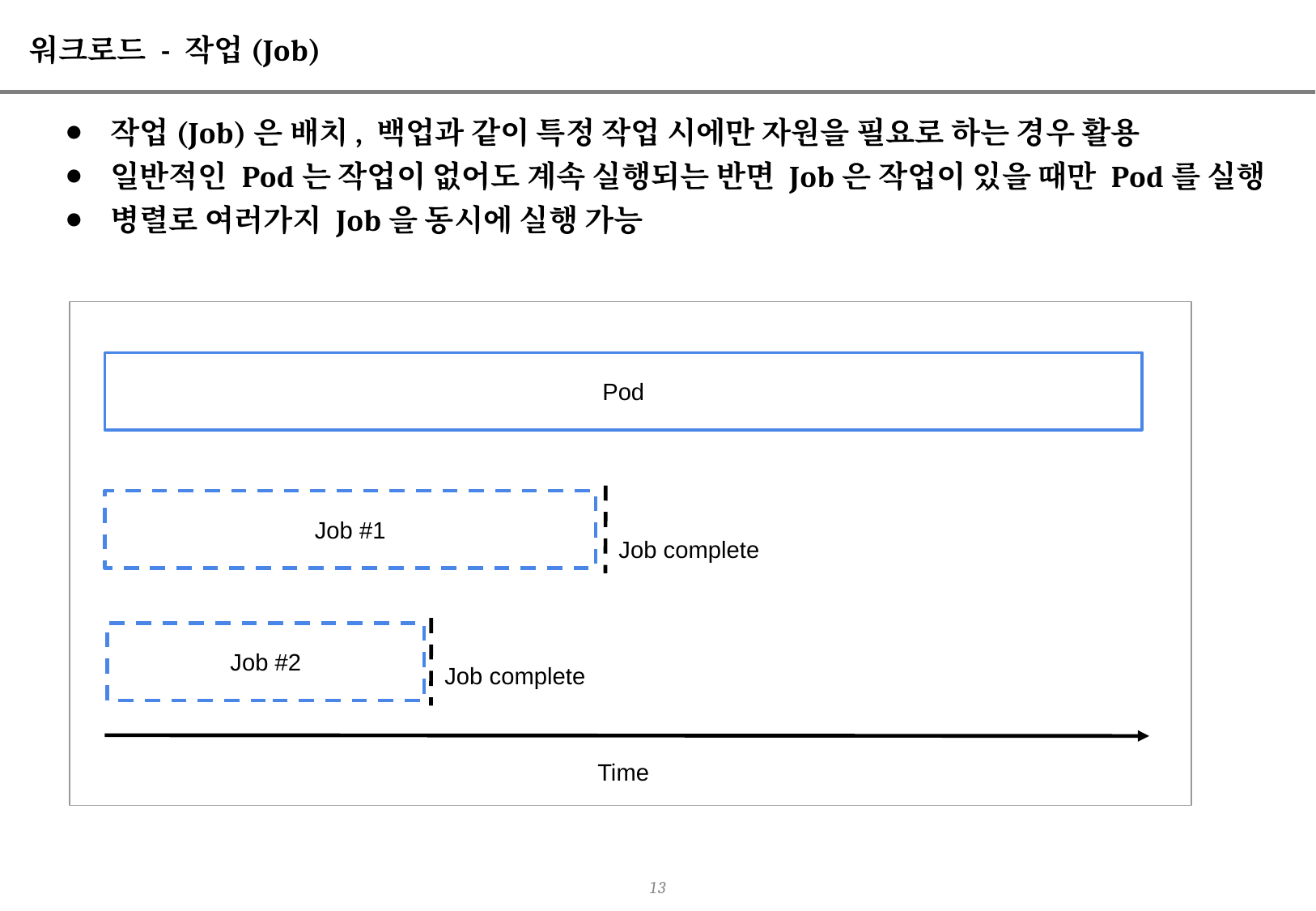

# 워크로드 - 작업(Job)
작업(Job)은 배치, 백업과 같이 특정 작업 시에만 자원을 필요로 하는 경우 활용
일반적인 Pod는 작업이 없어도 계속 실행되는 반면 Job은 작업이 있을 때만 Pod를 실행
병렬로 여러가지 Job을 동시에 실행 가능

Pod
Job #1
Job complete
Job #2
Job complete
Time